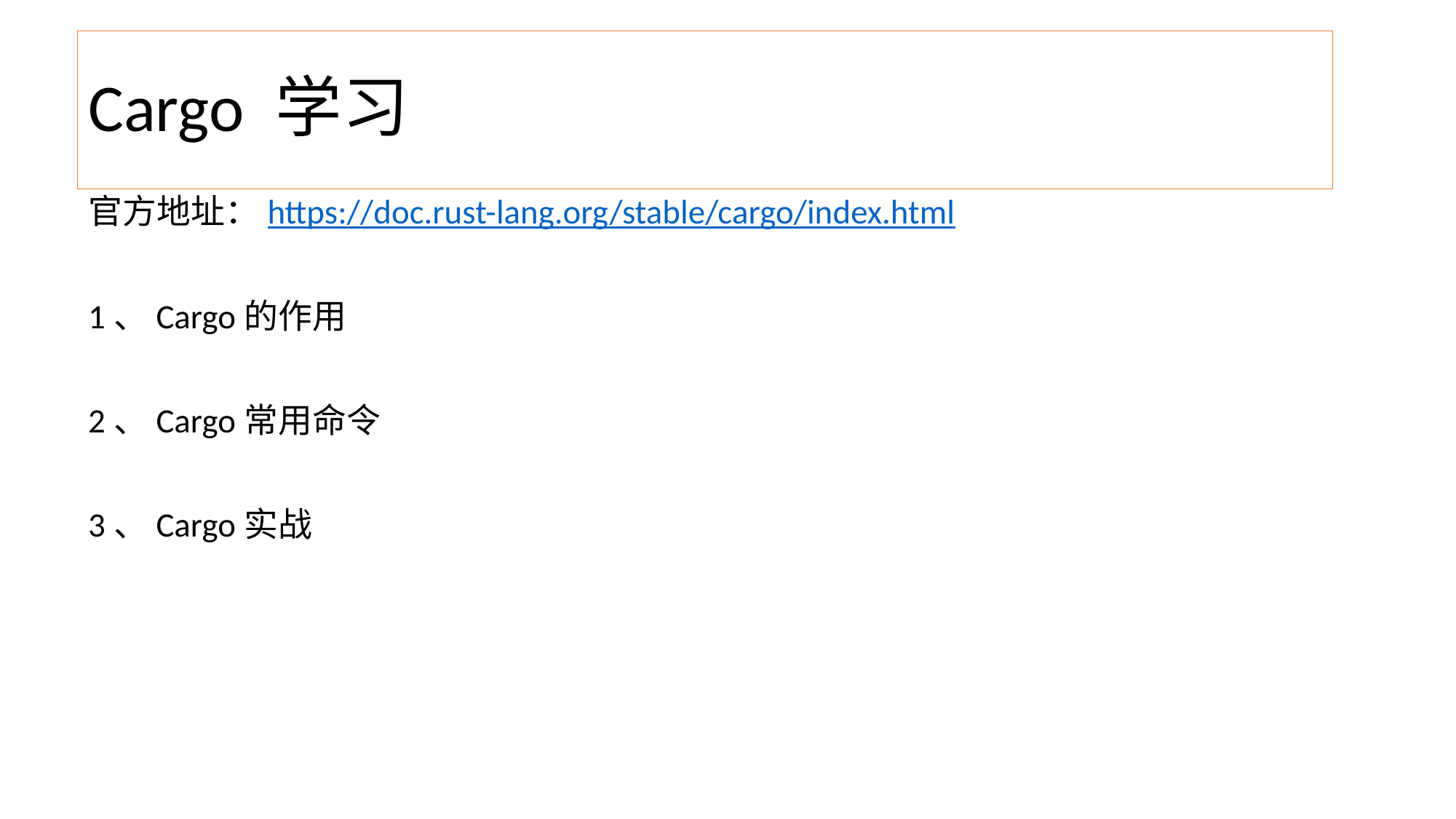

# Cargo 学习
官方地址：https://doc.rust-lang.org/stable/cargo/index.html

1、Cargo的作用

2、Cargo常用命令

3、Cargo实战